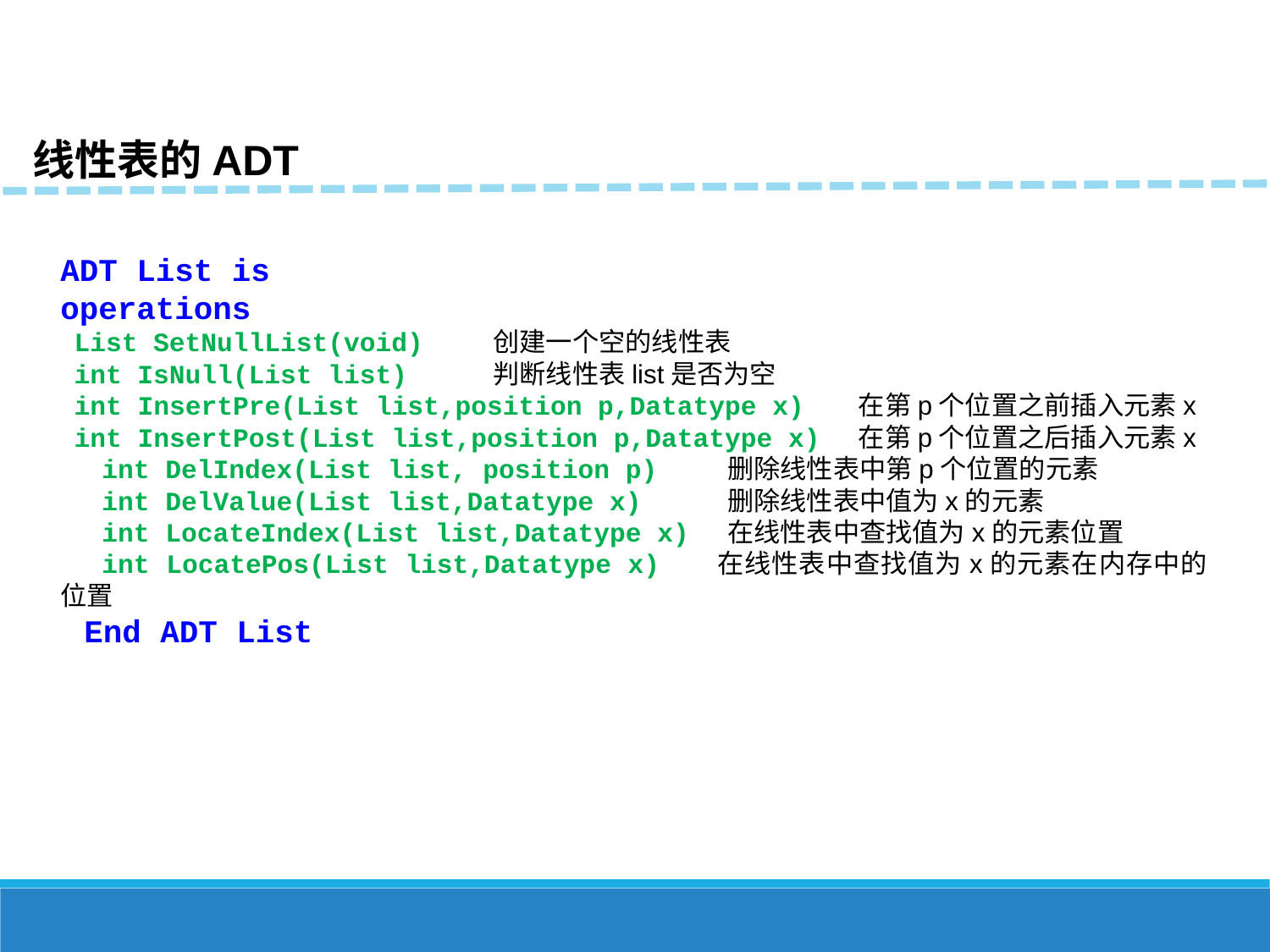

线性表的ADT
ADT List is
operations
List SetNullList(void)    创建一个空的线性表
int IsNull(List list)     判断线性表list是否为空
int InsertPre(List list,position p,Datatype x)   在第p个位置之前插入元素x
int InsertPost(List list,position p,Datatype x)  在第p个位置之后插入元素x
int DelIndex(List list, position p)    删除线性表中第p个位置的元素
int DelValue(List list,Datatype x)     删除线性表中值为x的元素
int LocateIndex(List list,Datatype x)  在线性表中查找值为x的元素位置
int LocatePos(List list,Datatype x)   在线性表中查找值为x的元素在内存中的位置
End ADT List